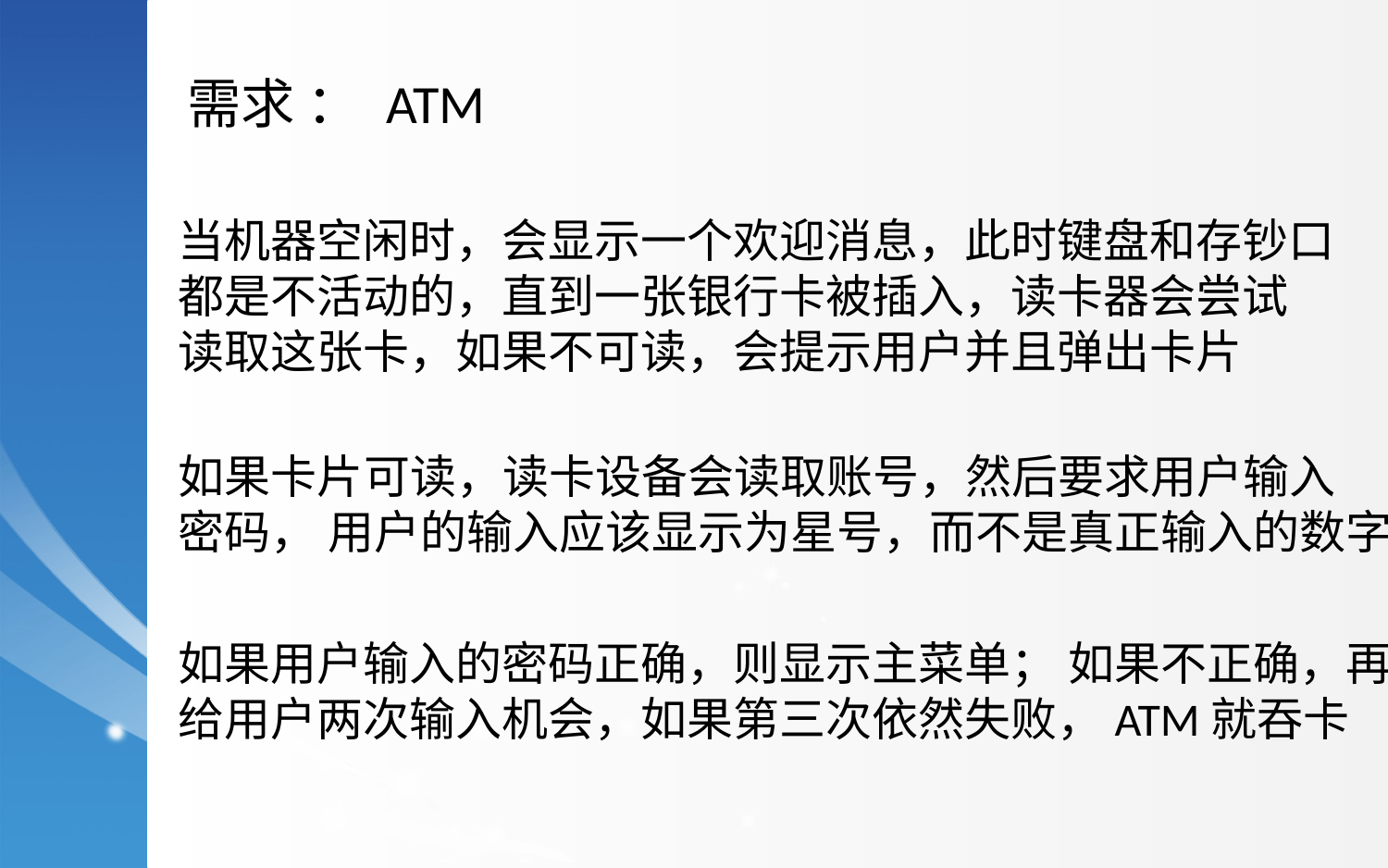

需求 ： ATM

当机器空闲时，会显示一个欢迎消息，此时键盘和存钞口
都是不活动的，直到一张银行卡被插入，读卡器会尝试
读取这张卡，如果不可读，会提示用户并且弹出卡片
如果卡片可读，读卡设备会读取账号，然后要求用户输入
密码， 用户的输入应该显示为星号，而不是真正输入的数字。
如果用户输入的密码正确，则显示主菜单； 如果不正确，再
给用户两次输入机会，如果第三次依然失败，ATM就吞卡